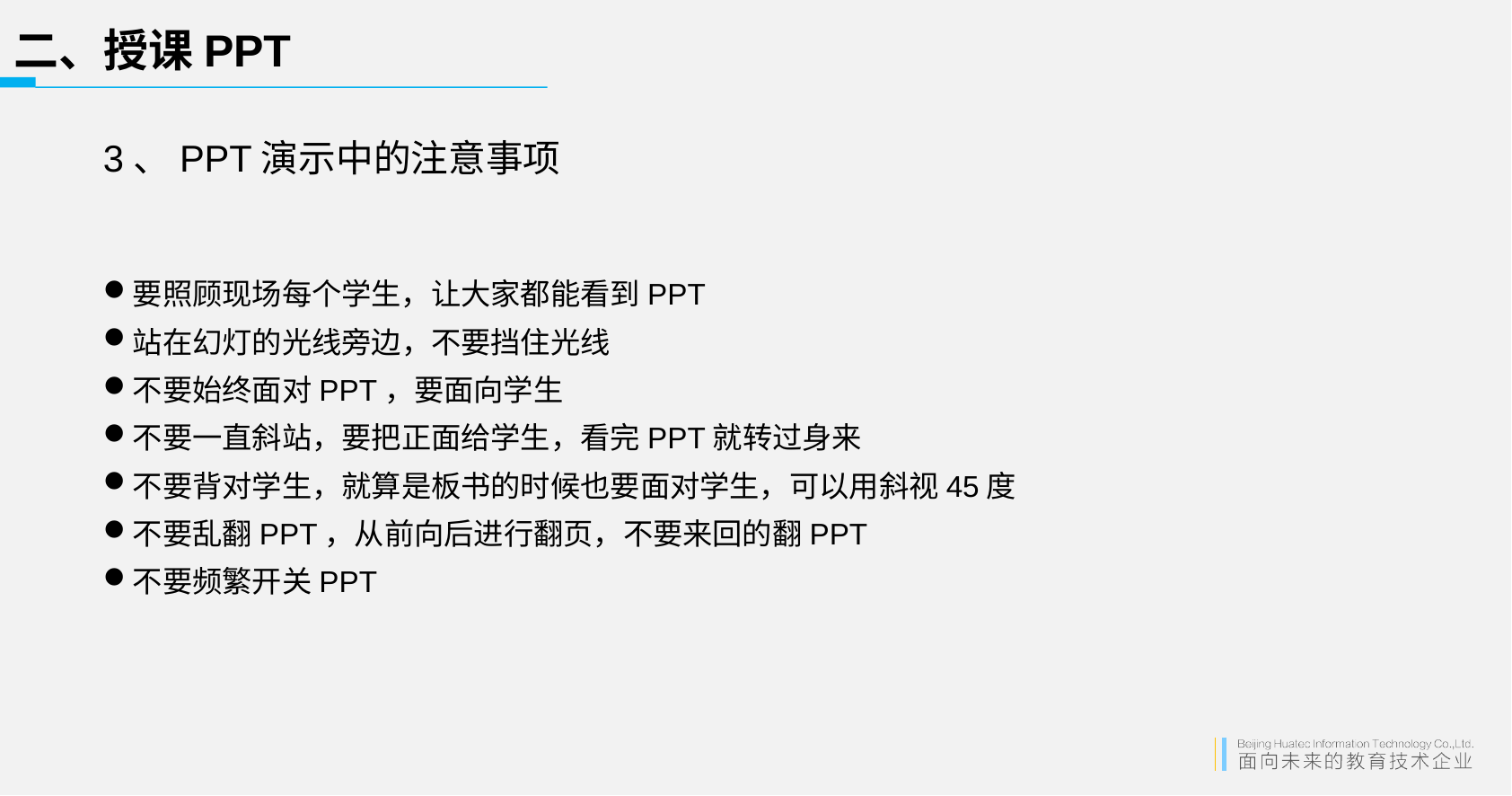

# 二、授课PPT

3、PPT演示中的注意事项

要照顾现场每个学生，让大家都能看到PPT
站在幻灯的光线旁边，不要挡住光线
不要始终面对PPT，要面向学生
不要一直斜站，要把正面给学生，看完PPT就转过身来
不要背对学生，就算是板书的时候也要面对学生，可以用斜视45度
不要乱翻PPT，从前向后进行翻页，不要来回的翻PPT
不要频繁开关PPT